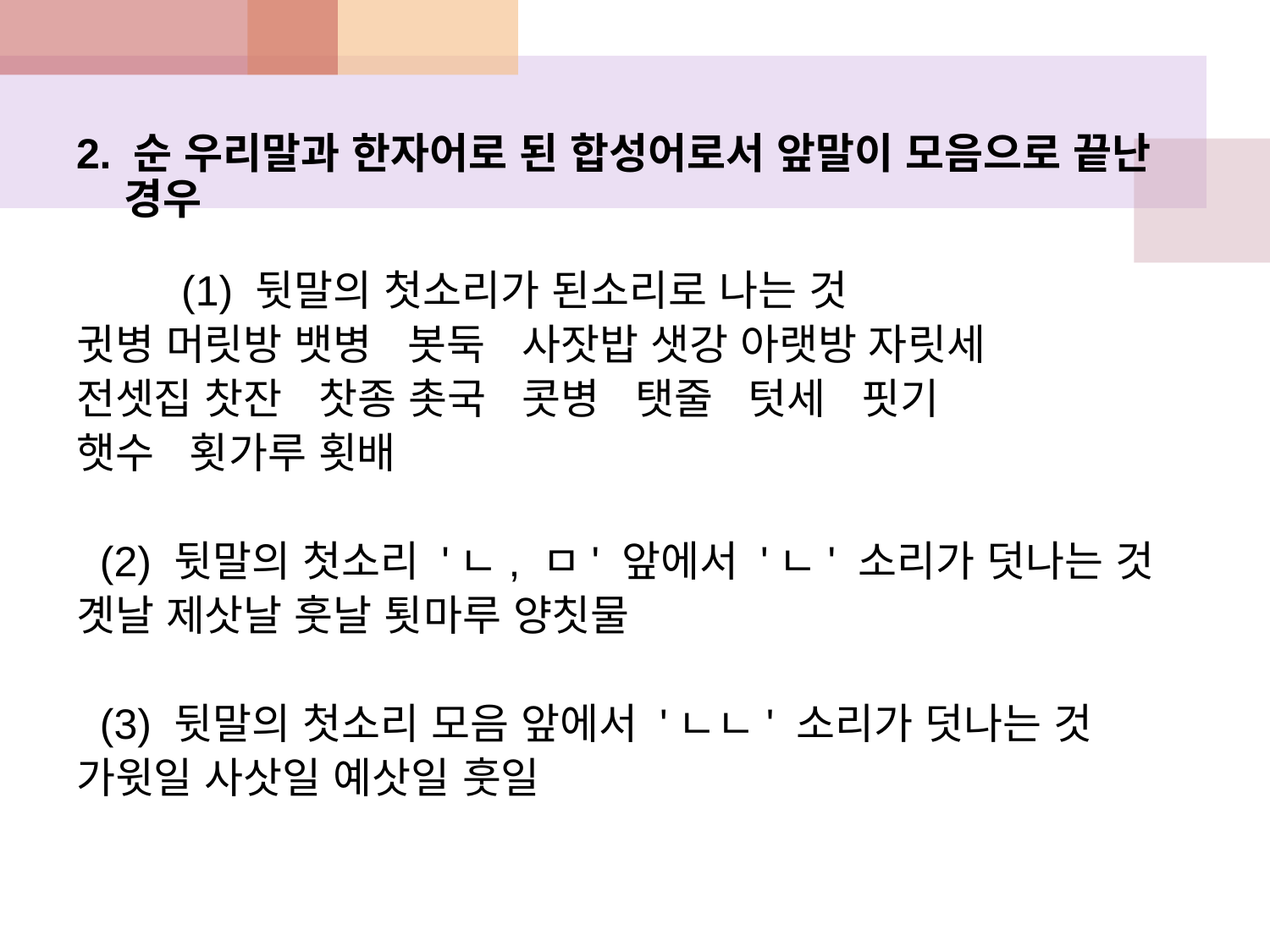

2. 순 우리말과 한자어로 된 합성어로서 앞말이 모음으로 끝난 경우
    (1) 뒷말의 첫소리가 된소리로 나는 것
귓병 머릿방 뱃병   봇둑   사잣밥 샛강 아랫방 자릿세
전셋집 찻잔   찻종 촛국   콧병   탯줄   텃세   핏기
햇수   횟가루 횟배

  (2) 뒷말의 첫소리 'ㄴ, ㅁ' 앞에서 'ㄴ' 소리가 덧나는 것
곗날 제삿날 훗날 툇마루 양칫물

  (3) 뒷말의 첫소리 모음 앞에서 'ㄴㄴ' 소리가 덧나는 것
가윗일 사삿일 예삿일 훗일